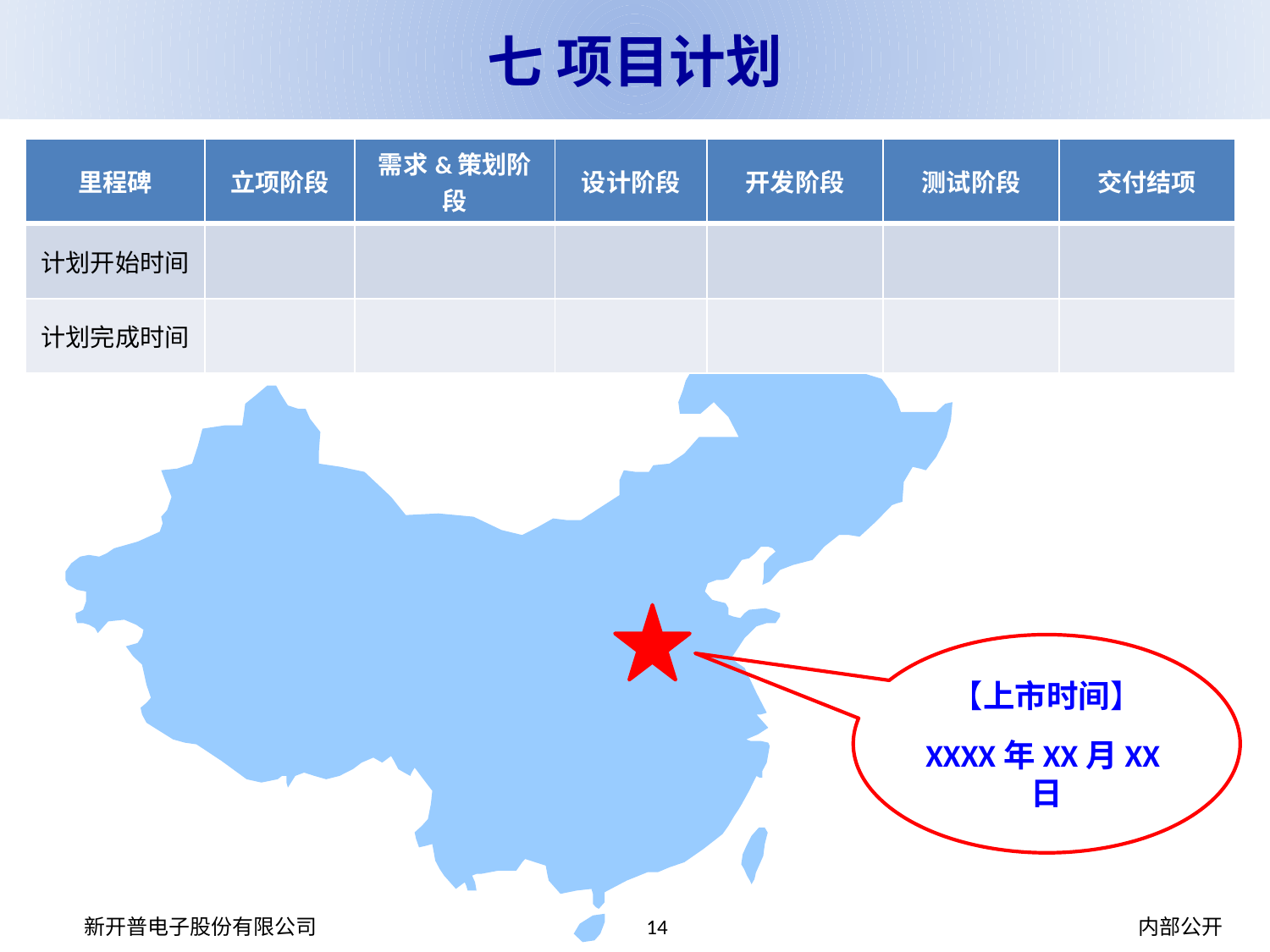

七 项目计划
| 里程碑 | 立项阶段 | 需求&策划阶段 | 设计阶段 | 开发阶段 | 测试阶段 | 交付结项 |
| --- | --- | --- | --- | --- | --- | --- |
| 计划开始时间 |  |  |  |  |  |  |
| 计划完成时间 |  |  |  |  |  |  |

【上市时间】

XXXX年XX月XX日
新开普电子股份有限公司
14
内部公开